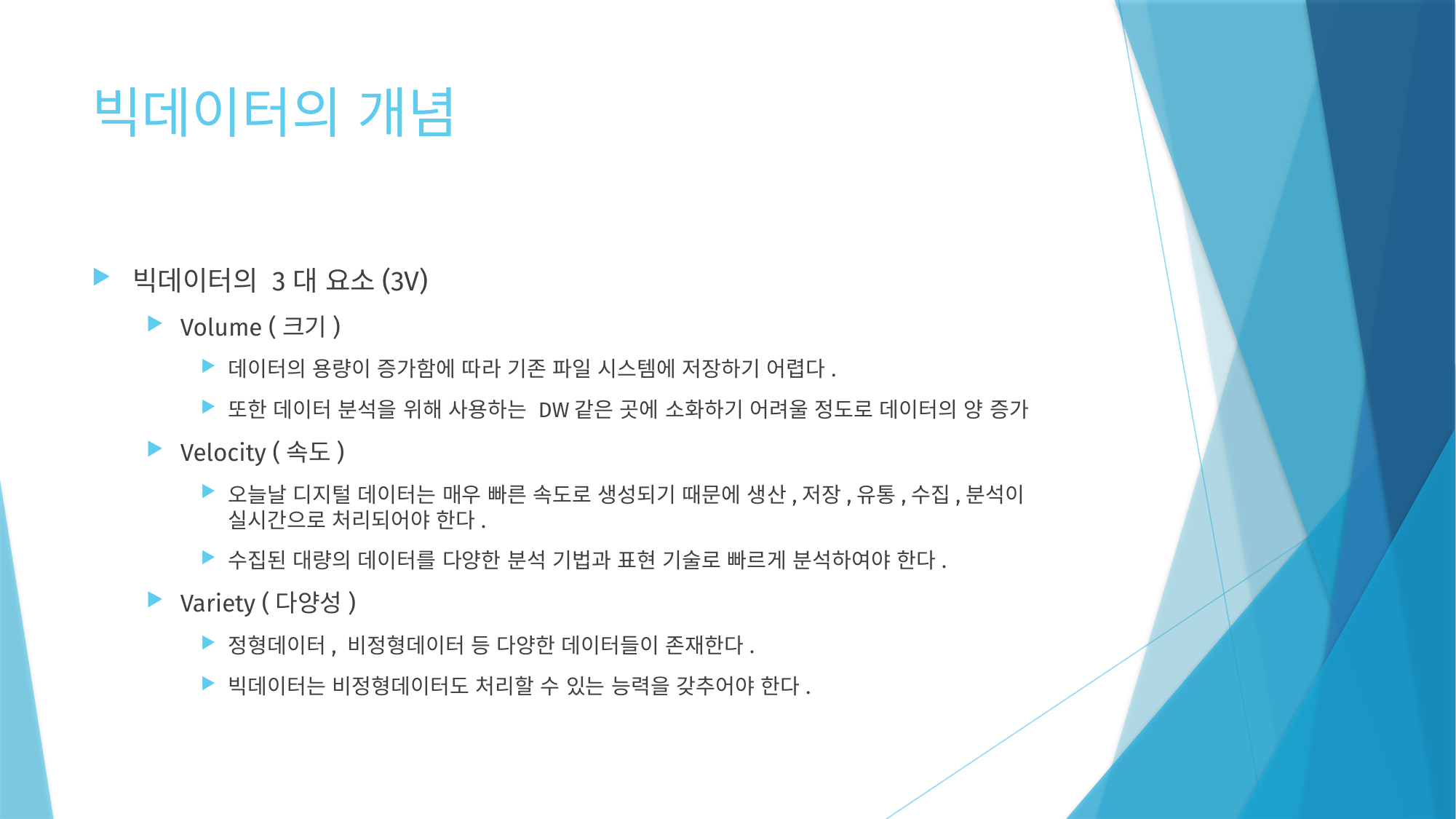

# 빅데이터의 개념
빅데이터의 3대 요소(3V)
Volume (크기)
데이터의 용량이 증가함에 따라 기존 파일 시스템에 저장하기 어렵다.
또한 데이터 분석을 위해 사용하는 DW같은 곳에 소화하기 어려울 정도로 데이터의 양 증가
Velocity (속도)
오늘날 디지털 데이터는 매우 빠른 속도로 생성되기 때문에 생산,저장,유통,수집,분석이 실시간으로 처리되어야 한다.
수집된 대량의 데이터를 다양한 분석 기법과 표현 기술로 빠르게 분석하여야 한다.
Variety (다양성)
정형데이터, 비정형데이터 등 다양한 데이터들이 존재한다.
빅데이터는 비정형데이터도 처리할 수 있는 능력을 갖추어야 한다.